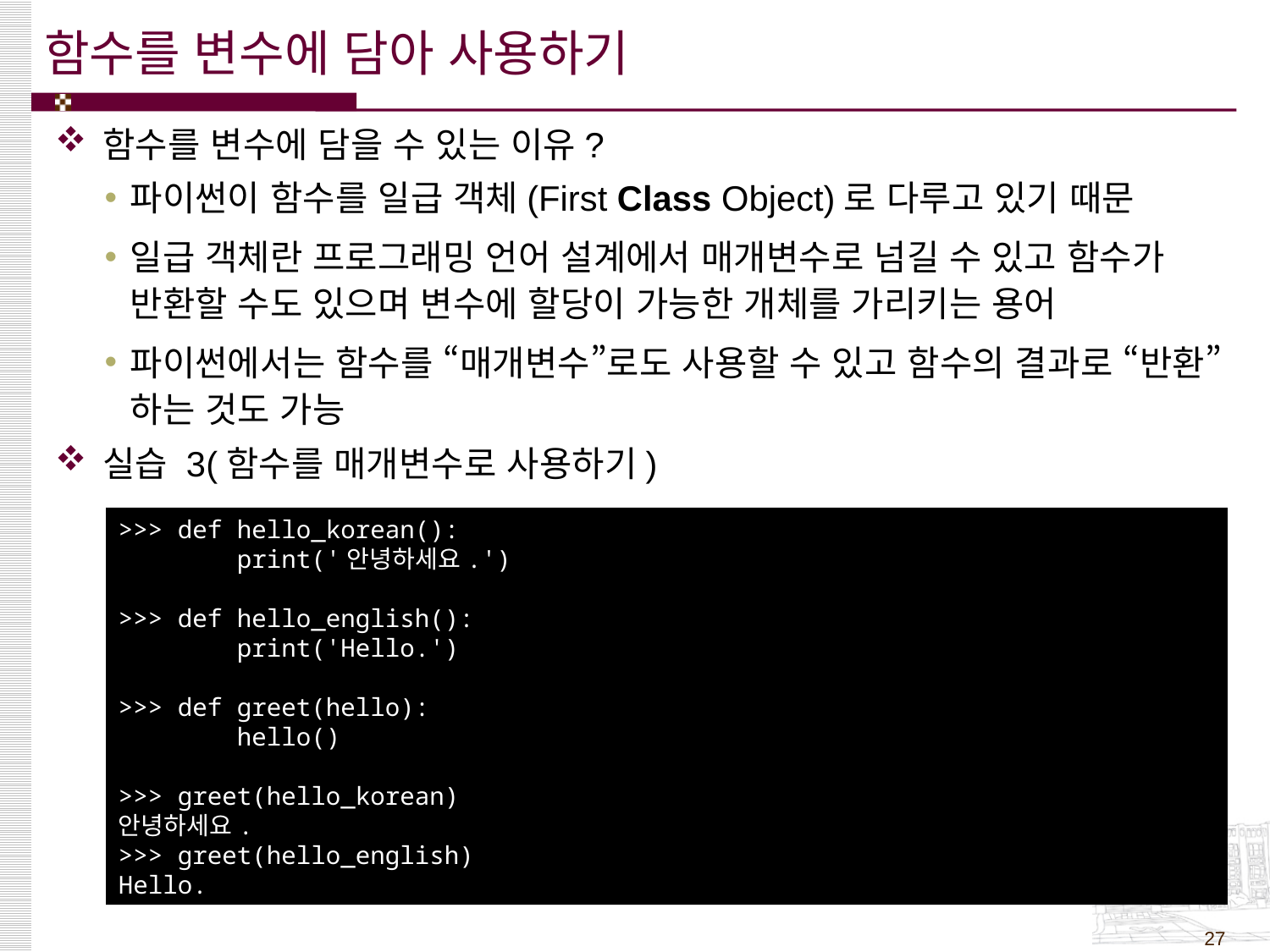

# 함수를 변수에 담아 사용하기
함수를 변수에 담을 수 있는 이유?
파이썬이 함수를 일급 객체(First Class Object)로 다루고 있기 때문
일급 객체란 프로그래밍 언어 설계에서 매개변수로 넘길 수 있고 함수가 반환할 수도 있으며 변수에 할당이 가능한 개체를 가리키는 용어
파이썬에서는 함수를 “매개변수”로도 사용할 수 있고 함수의 결과로 “반환”하는 것도 가능
실습 3(함수를 매개변수로 사용하기)
>>> def hello_korean():
        print('안녕하세요.')

>>> def hello_english():
        print('Hello.')

>>> def greet(hello):
        hello()

>>> greet(hello_korean)
안녕하세요.
>>> greet(hello_english)
Hello.